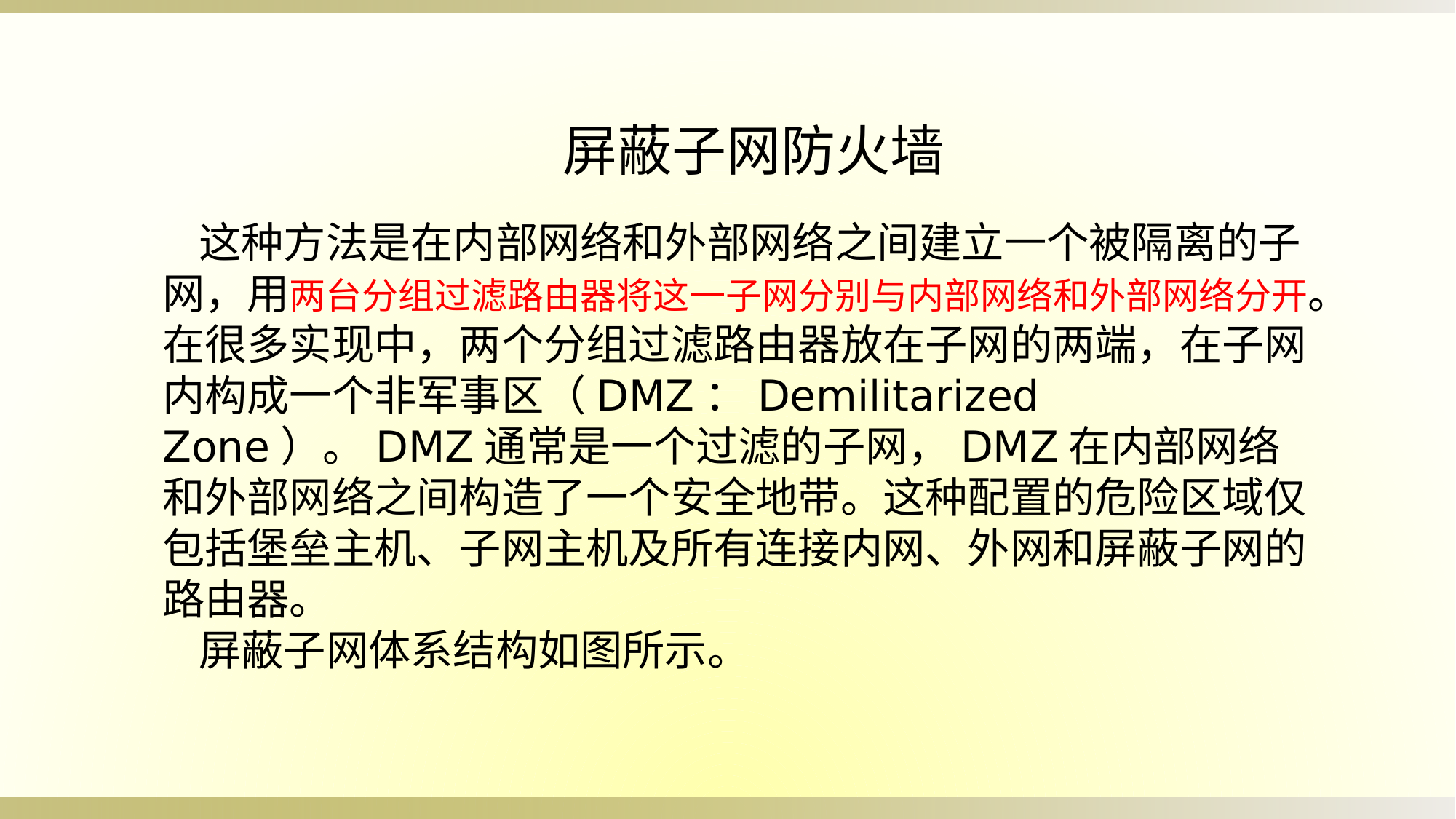

屏蔽子网防火墙
这种方法是在内部网络和外部网络之间建立一个被隔离的子网，用两台分组过滤路由器将这一子网分别与内部网络和外部网络分开。在很多实现中，两个分组过滤路由器放在子网的两端，在子网内构成一个非军事区（DMZ：Demilitarized  Zone）。DMZ通常是一个过滤的子网，DMZ在内部网络和外部网络之间构造了一个安全地带。这种配置的危险区域仅包括堡垒主机、子网主机及所有连接内网、外网和屏蔽子网的路由器。
屏蔽子网体系结构如图所示。